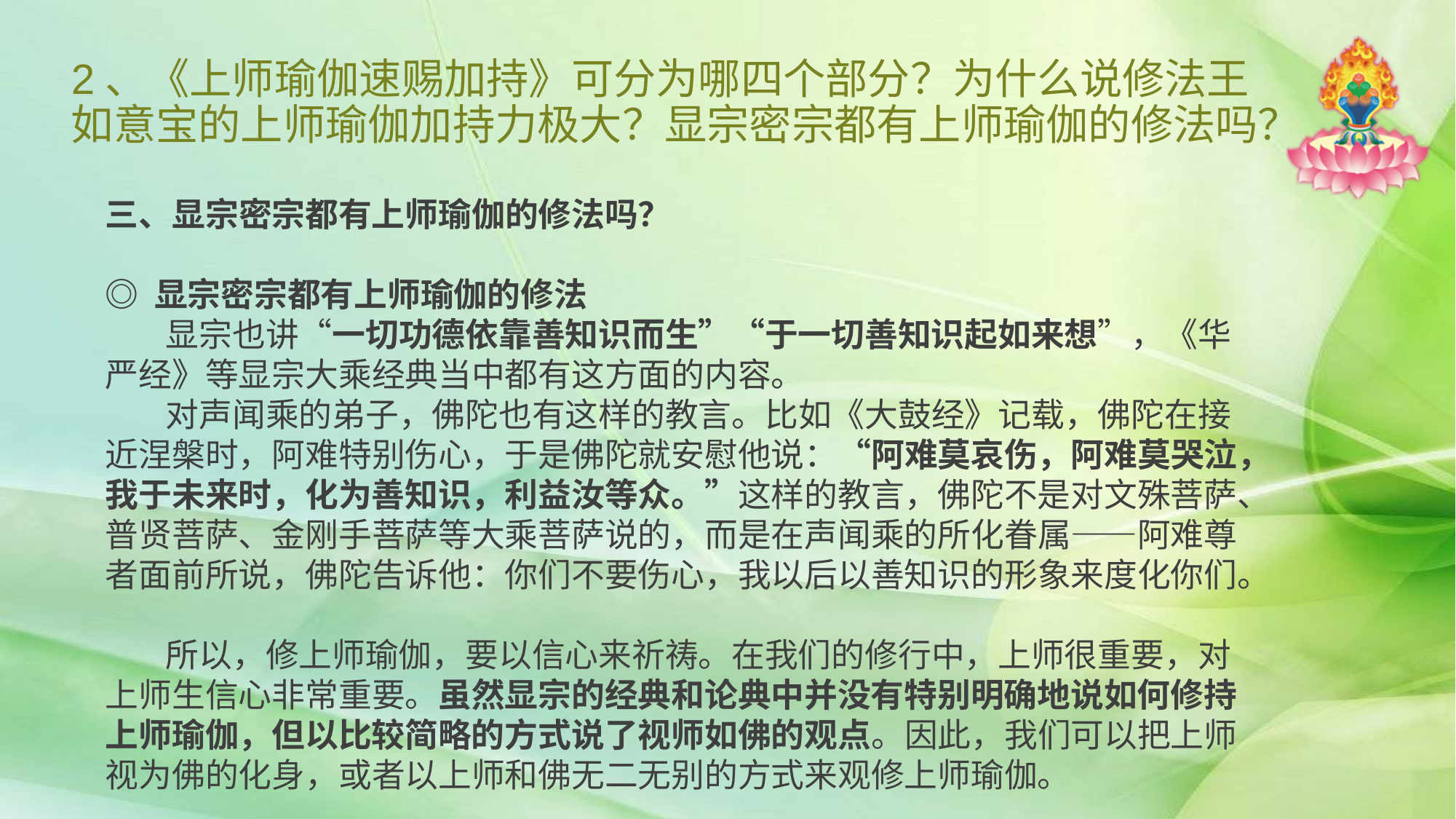

# 2、《上师瑜伽速赐加持》可分为哪四个部分？为什么说修法王如意宝的上师瑜伽加持力极大？显宗密宗都有上师瑜伽的修法吗？
三、显宗密宗都有上师瑜伽的修法吗？

◎ 显宗密宗都有上师瑜伽的修法
       显宗也讲“一切功德依靠善知识而生”“于一切善知识起如来想”，《华严经》等显宗大乘经典当中都有这方面的内容。
       对声闻乘的弟子，佛陀也有这样的教言。比如《大鼓经》记载，佛陀在接近涅槃时，阿难特别伤心，于是佛陀就安慰他说：“阿难莫哀伤，阿难莫哭泣，我于未来时，化为善知识，利益汝等众。”这样的教言，佛陀不是对文殊菩萨、普贤菩萨、金刚手菩萨等大乘菩萨说的，而是在声闻乘的所化眷属——阿难尊者面前所说，佛陀告诉他：你们不要伤心，我以后以善知识的形象来度化你们。
       所以，修上师瑜伽，要以信心来祈祷。在我们的修行中，上师很重要，对上师生信心非常重要。虽然显宗的经典和论典中并没有特别明确地说如何修持上师瑜伽，但以比较简略的方式说了视师如佛的观点。因此，我们可以把上师视为佛的化身，或者以上师和佛无二无别的方式来观修上师瑜伽。